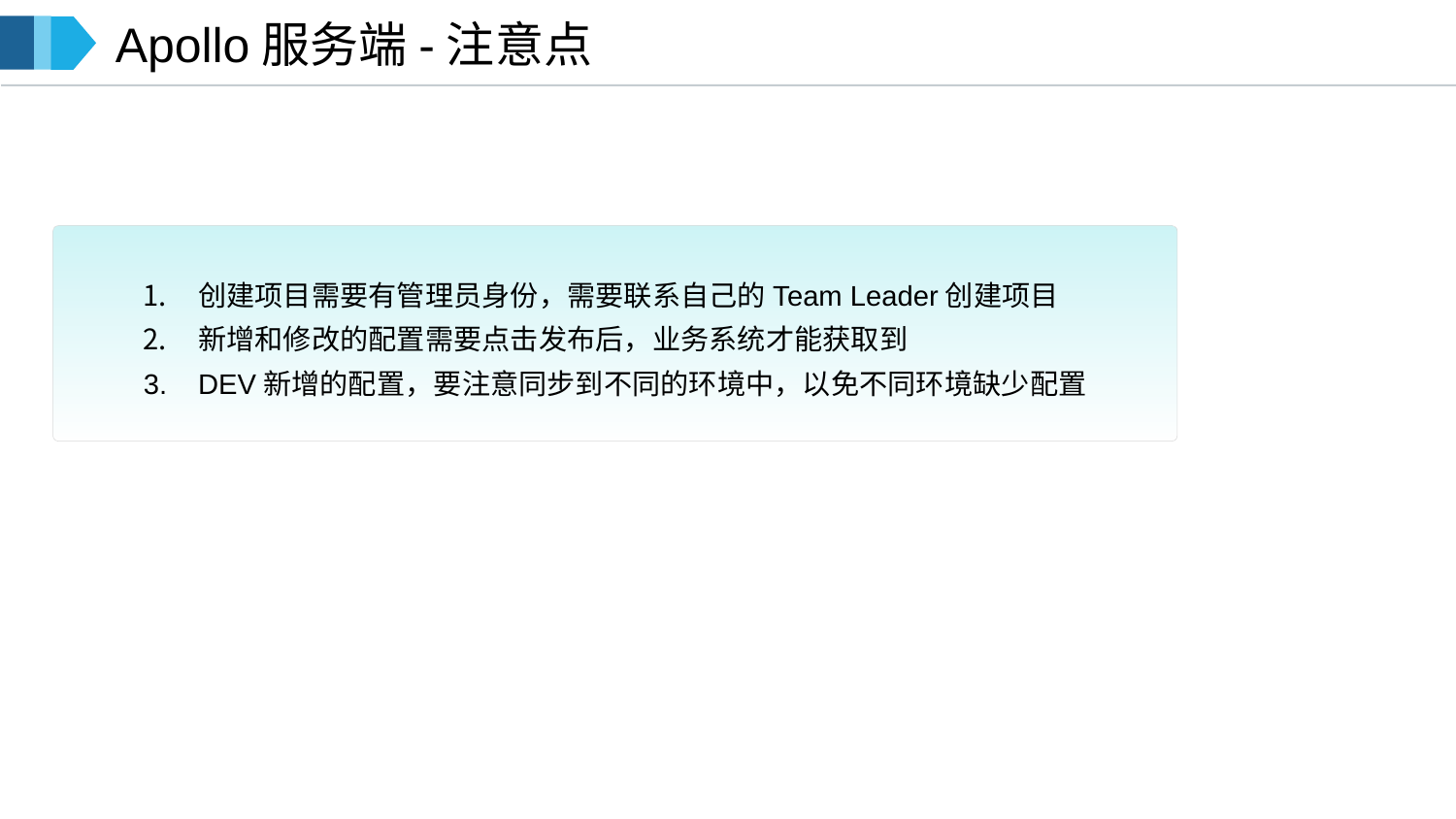

Apollo服务端-注意点

创建项目需要有管理员身份，需要联系自己的Team Leader创建项目
新增和修改的配置需要点击发布后，业务系统才能获取到
DEV新增的配置，要注意同步到不同的环境中，以免不同环境缺少配置